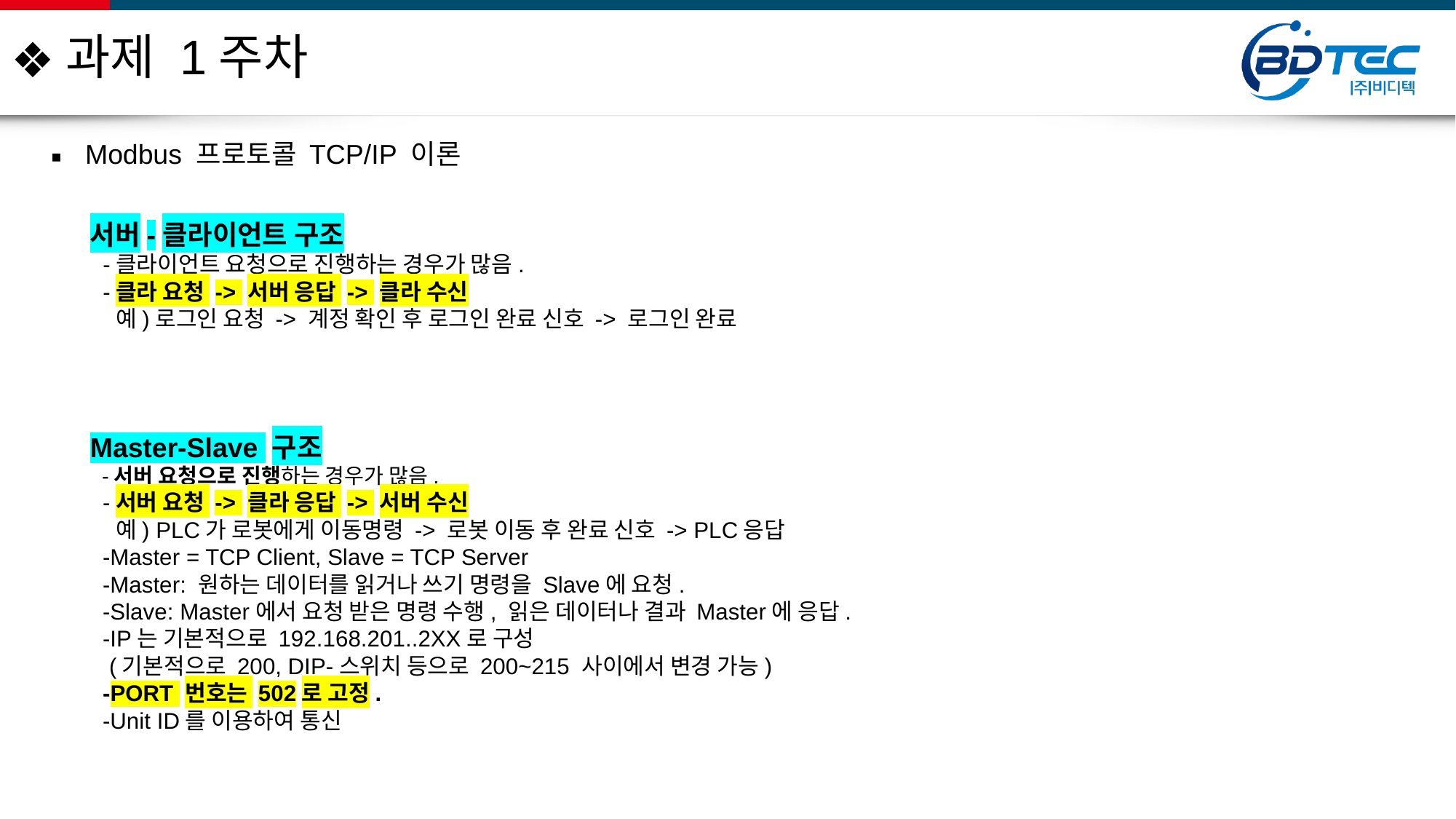

과제 1주차
Modbus 프로토콜 TCP/IP 이론

서버-클라이언트 구조
  -클라이언트 요청으로 진행하는 경우가 많음.
  -클라 요청 -> 서버 응답 -> 클라 수신
    예)로그인 요청 -> 계정 확인 후 로그인 완료 신호 -> 로그인 완료

Master-Slave 구조
  -서버 요청으로 진행하는 경우가 많음.
  -서버 요청 -> 클라 응답 -> 서버 수신
    예) PLC가 로봇에게 이동명령 -> 로봇 이동 후 완료 신호 -> PLC응답
  -Master = TCP Client, Slave = TCP Server
  -Master: 원하는 데이터를 읽거나 쓰기 명령을 Slave에 요청.
  -Slave: Master에서 요청 받은 명령 수행, 읽은 데이터나 결과 Master에 응답.
  -IP는 기본적으로 192.168.201..2XX로 구성
   (기본적으로 200, DIP-스위치 등으로 200~215 사이에서 변경 가능)
  -PORT 번호는 502로 고정.
  -Unit ID를 이용하여 통신